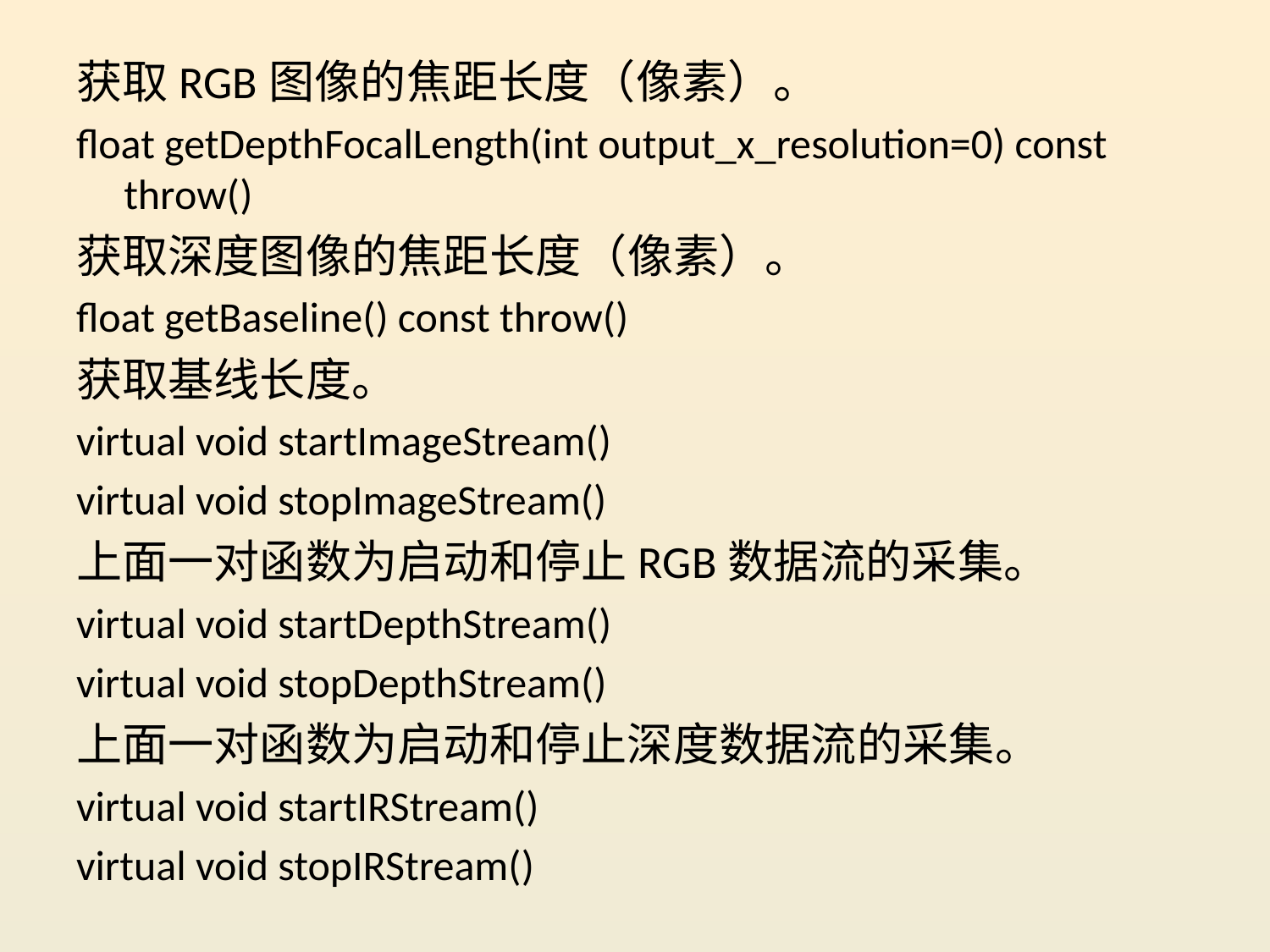

获取RGB图像的焦距长度（像素）。
float getDepthFocalLength(int output_x_resolution=0) const throw()
获取深度图像的焦距长度（像素）。
float getBaseline() const throw()
获取基线长度。
virtual void startImageStream()
virtual void stopImageStream()
上面一对函数为启动和停止RGB数据流的采集。
virtual void startDepthStream()
virtual void stopDepthStream()
上面一对函数为启动和停止深度数据流的采集。
virtual void startIRStream()
virtual void stopIRStream()